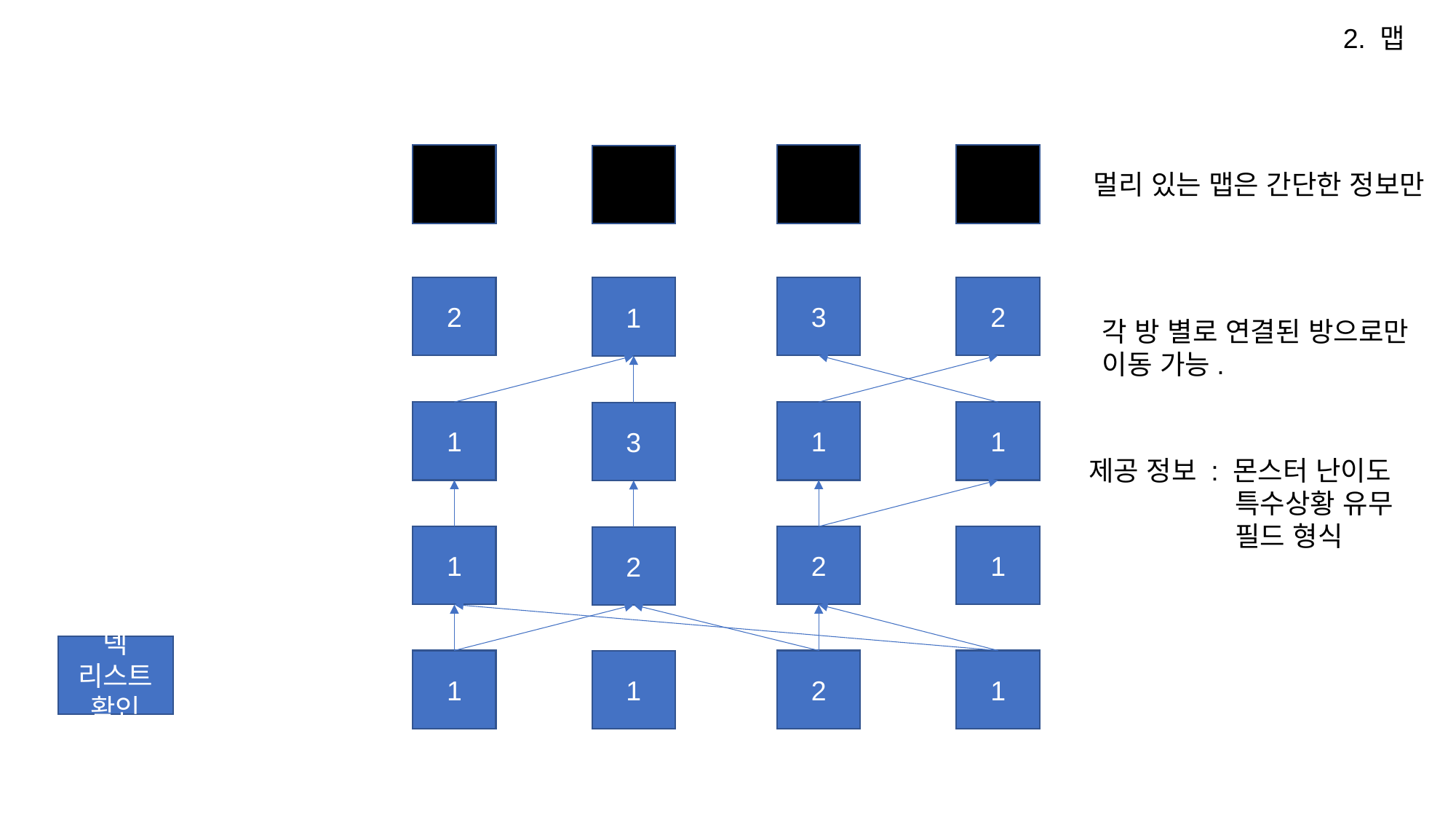

2. 맵

멀리 있는 맵은 간단한 정보만
2
3
2
1
각 방 별로 연결된 방으로만
이동 가능.
1
1
1
3
제공 정보 : 몬스터 난이도
	    특수상황 유무
	    필드 형식
1
2
1
2
덱 리스트 확인
1
2
1
1